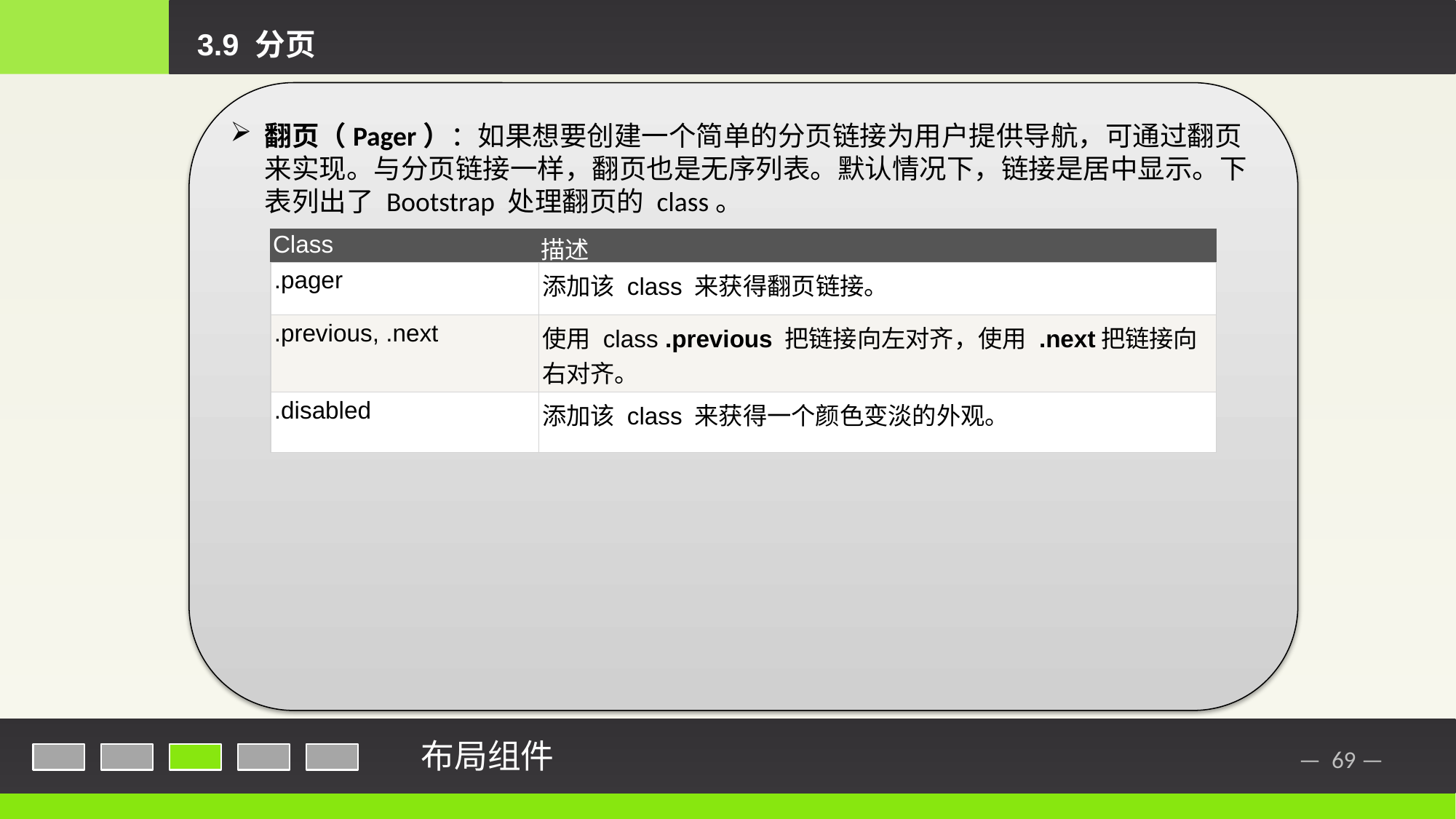

3.9 分页
翻页（Pager）：如果想要创建一个简单的分页链接为用户提供导航，可通过翻页来实现。与分页链接一样，翻页也是无序列表。默认情况下，链接是居中显示。下表列出了 Bootstrap 处理翻页的 class。

| Class | 描述 |
| --- | --- |
| .pager | 添加该 class 来获得翻页链接。 |
| .previous, .next | 使用 class .previous 把链接向左对齐，使用 .next把链接向右对齐。 |
| .disabled | 添加该 class 来获得一个颜色变淡的外观。 |